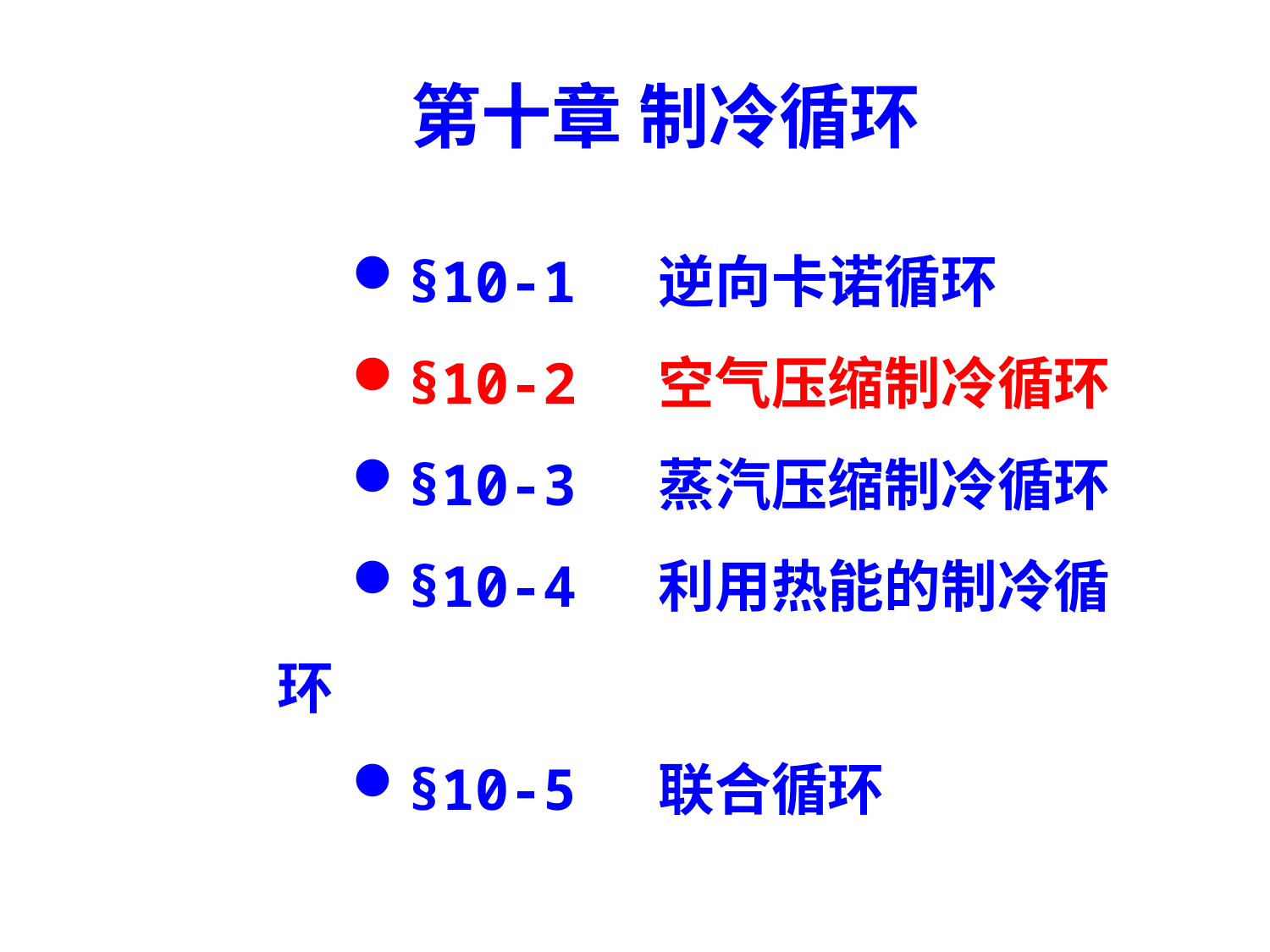

第十章 制冷循环
§10-1  逆向卡诺循环
§10-2  空气压缩制冷循环
§10-3  蒸汽压缩制冷循环
§10-4  利用热能的制冷循环
§10-5  联合循环